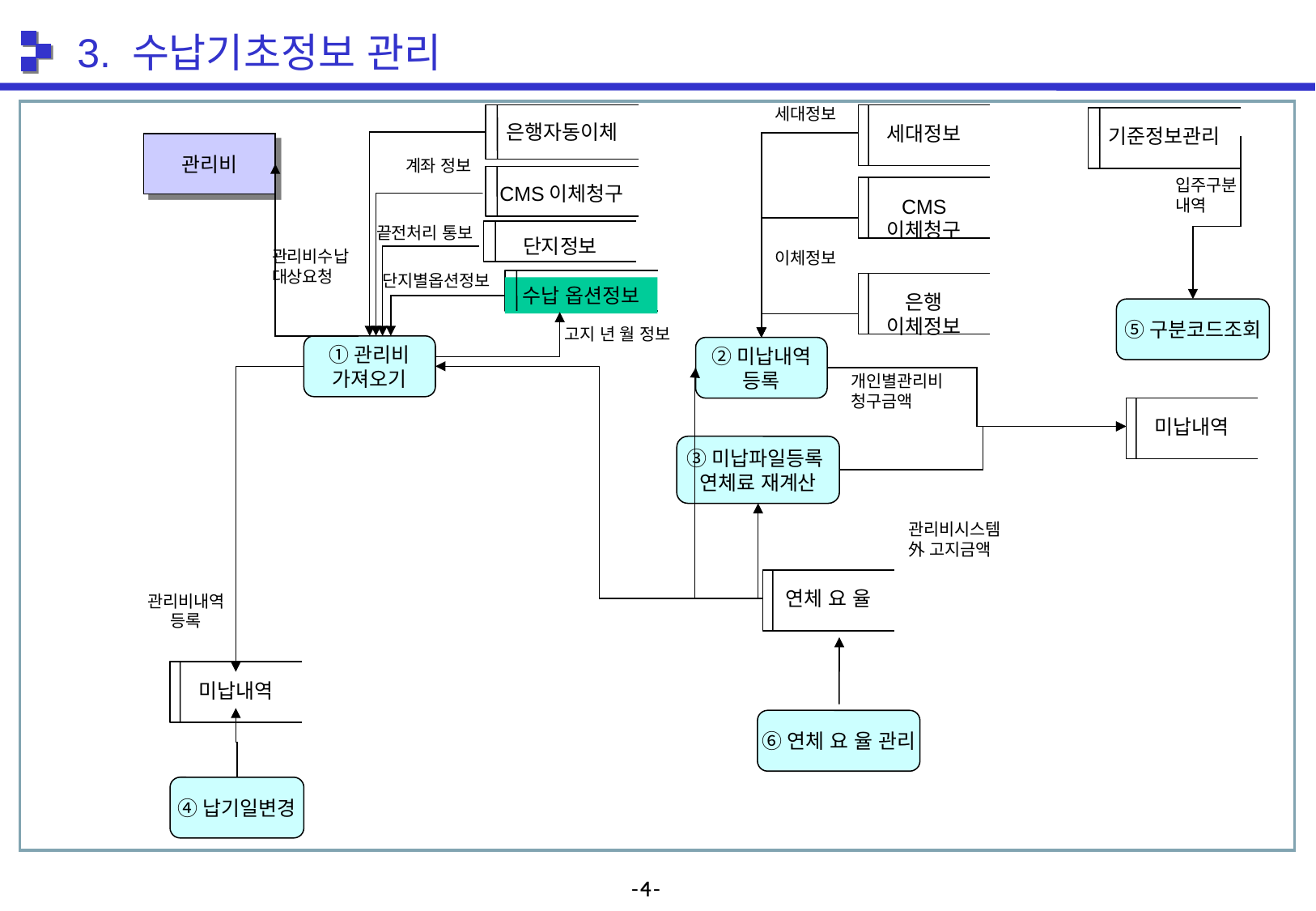

3. 수납기초정보 관리
세대정보

은행자동이체

세대정보

기준정보관리

관리비
계좌 정보

CMS이체청구

입주구분
내역

CMS
이체청구

끝전처리 통보

단지정보

관리비수납
대상요청
이체정보
단지별옵션정보

수납 옵션정보

은행
이체정보

⑤구분코드조회
고지 년 월 정보
①관리비
가져오기
②미납내역
등록
개인별관리비
청구금액

미납내역

③미납파일등록
연체료 재계산
관리비시스템
外 고지금액

연체 요 율

관리비내역
    등록

미납내역

⑥연체 요 율 관리
④납기일변경